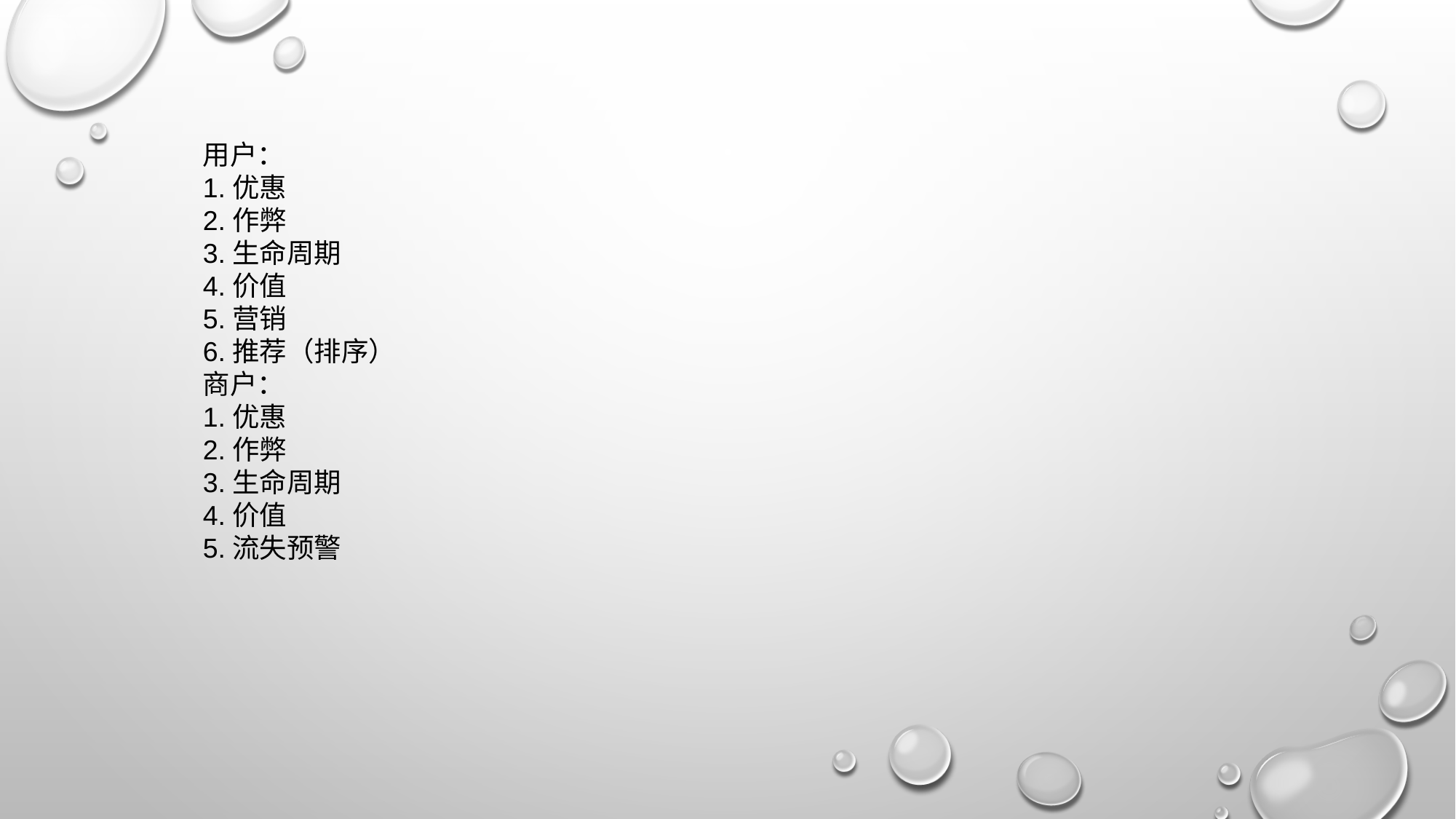

用户：
1.优惠
2.作弊
3.生命周期
4.价值
5.营销
6.推荐（排序）
商户：
1.优惠
2.作弊
3.生命周期
4.价值
5.流失预警